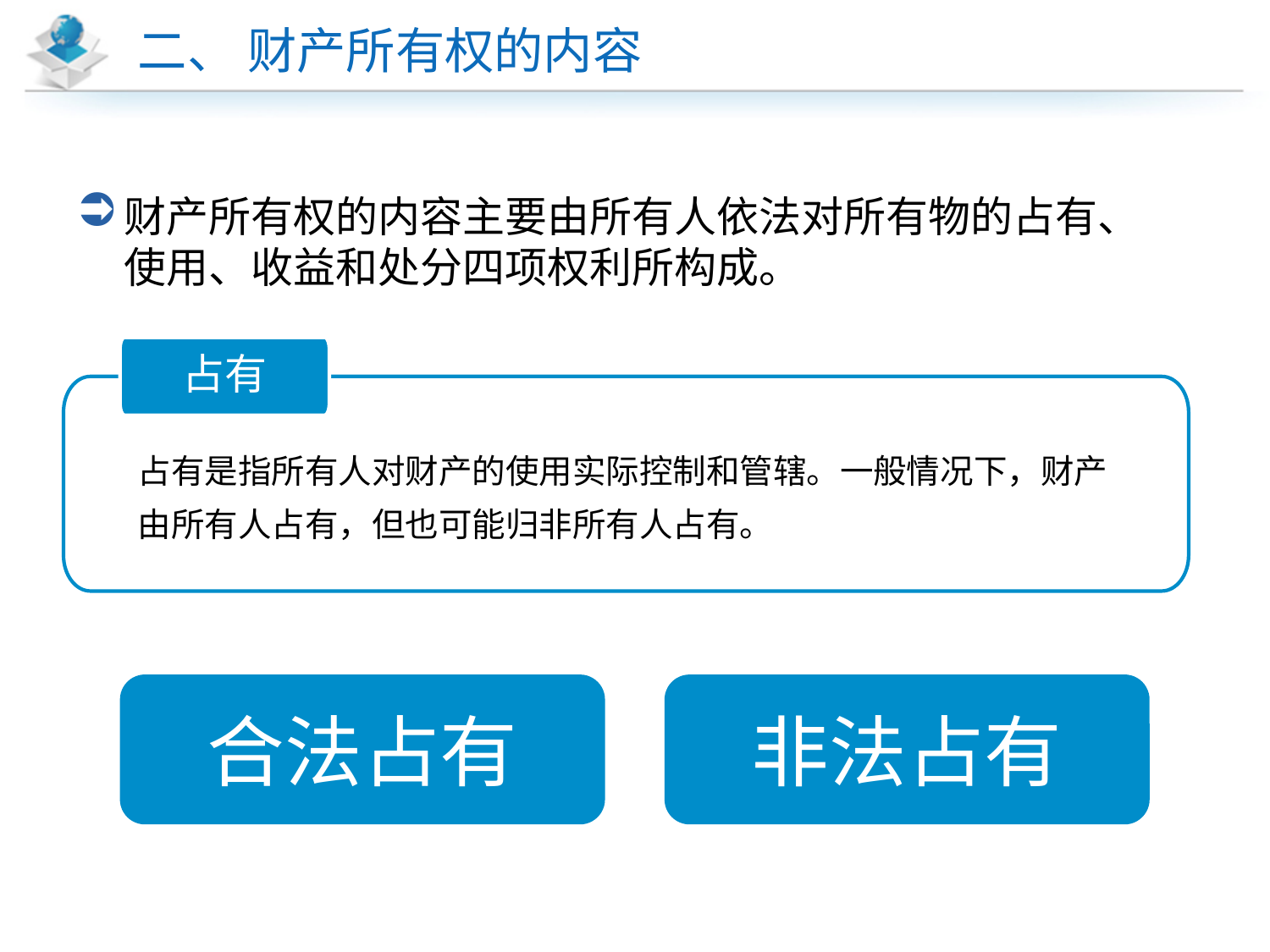

# 二、 财产所有权的内容
财产所有权的内容主要由所有人依法对所有物的占有、使用、收益和处分四项权利所构成。
占有
占有是指所有人对财产的使用实际控制和管辖。一般情况下，财产由所有人占有，但也可能归非所有人占有。
合法占有
非法占有